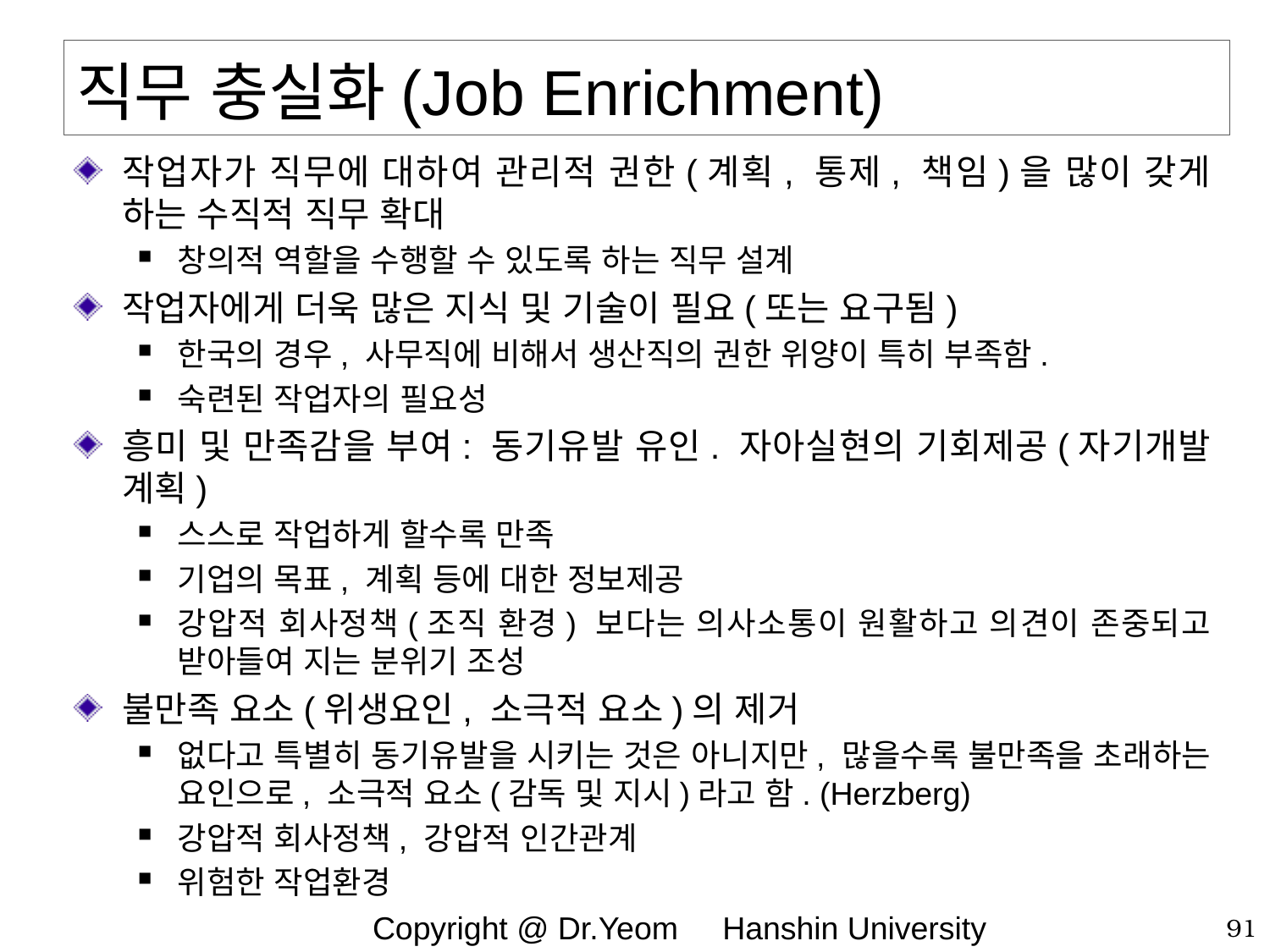

# 직무 충실화(Job Enrichment)
작업자가 직무에 대하여 관리적 권한(계획, 통제, 책임)을 많이 갖게 하는 수직적 직무 확대
창의적 역할을 수행할 수 있도록 하는 직무 설계
작업자에게 더욱 많은 지식 및 기술이 필요(또는 요구됨)
한국의 경우, 사무직에 비해서 생산직의 권한 위양이 특히 부족함.
숙련된 작업자의 필요성
흥미 및 만족감을 부여: 동기유발 유인. 자아실현의 기회제공(자기개발 계획)
스스로 작업하게 할수록 만족
기업의 목표, 계획 등에 대한 정보제공
강압적 회사정책(조직 환경) 보다는 의사소통이 원활하고 의견이 존중되고 받아들여 지는 분위기 조성
불만족 요소(위생요인, 소극적 요소)의 제거
없다고 특별히 동기유발을 시키는 것은 아니지만, 많을수록 불만족을 초래하는 요인으로, 소극적 요소(감독 및 지시)라고 함. (Herzberg)
강압적 회사정책, 강압적 인간관계
위험한 작업환경
91